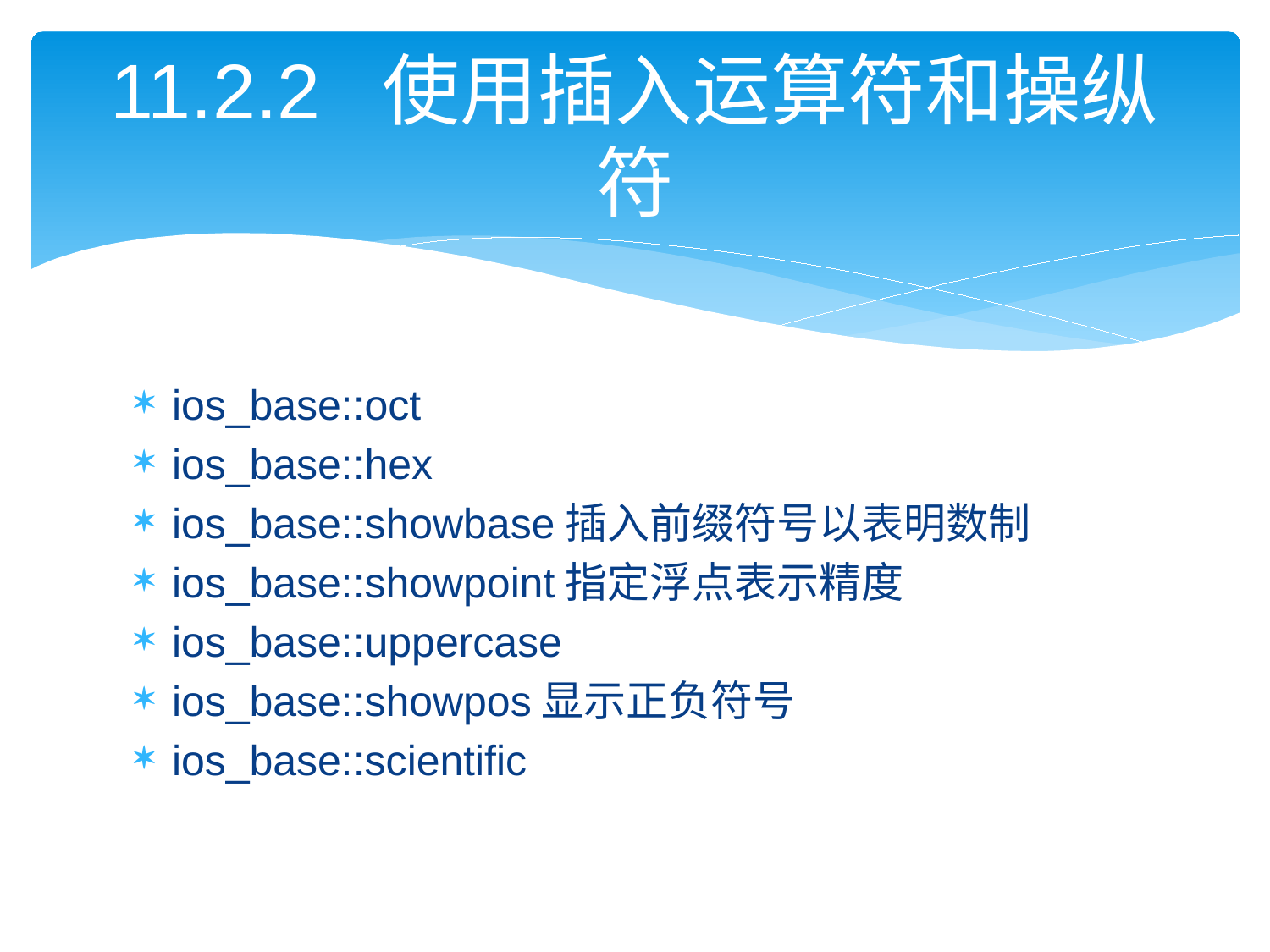

# 11.2.2  使用插入运算符和操纵符
ios_base::oct
ios_base::hex
ios_base::showbase插入前缀符号以表明数制
ios_base::showpoint指定浮点表示精度
ios_base::uppercase
ios_base::showpos显示正负符号
ios_base::scientific